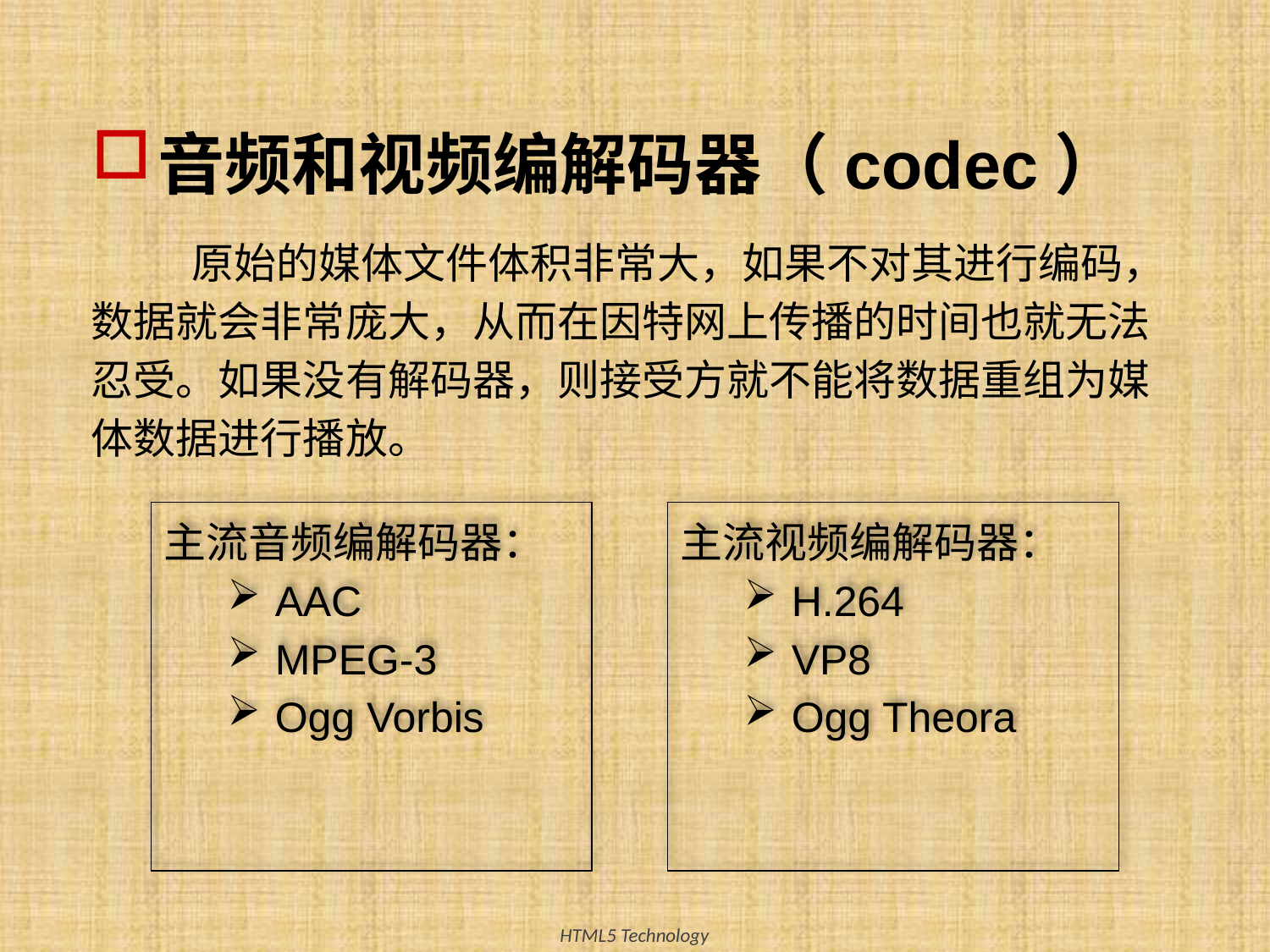

# 音频和视频编解码器（codec）
原始的媒体文件体积非常大，如果不对其进行编码，数据就会非常庞大，从而在因特网上传播的时间也就无法忍受。如果没有解码器，则接受方就不能将数据重组为媒体数据进行播放。

主流音频编解码器：
AAC
MPEG-3
Ogg Vorbis
主流视频编解码器：
H.264
VP8
Ogg Theora

10
HTML5 Technology